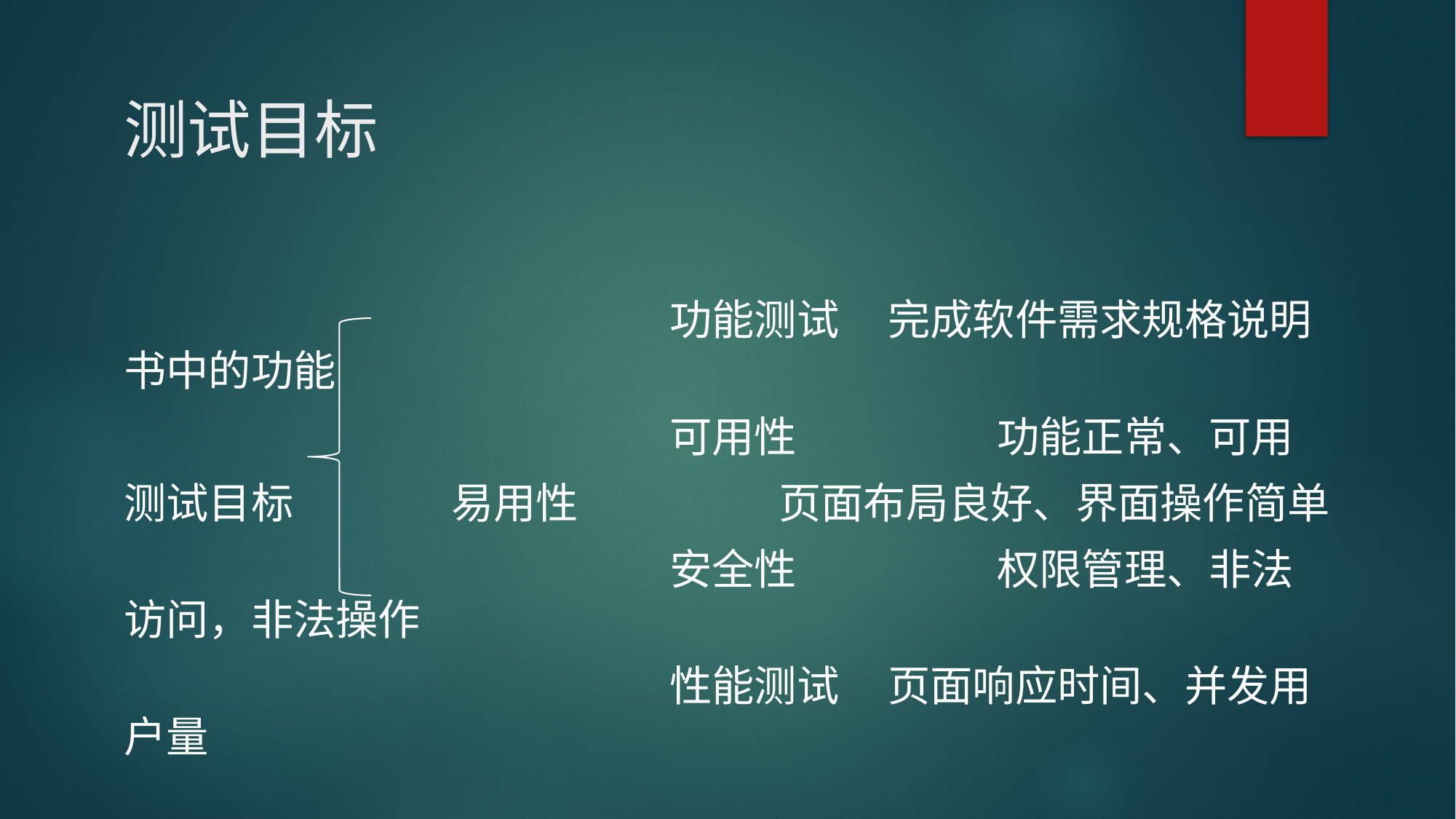

# 测试目标

					功能测试	完成软件需求规格说明书中的功能
					可用性		功能正常、可用
测试目标		易用性		页面布局良好、界面操作简单
					安全性		权限管理、非法访问，非法操作
					性能测试	页面响应时间、并发用户量